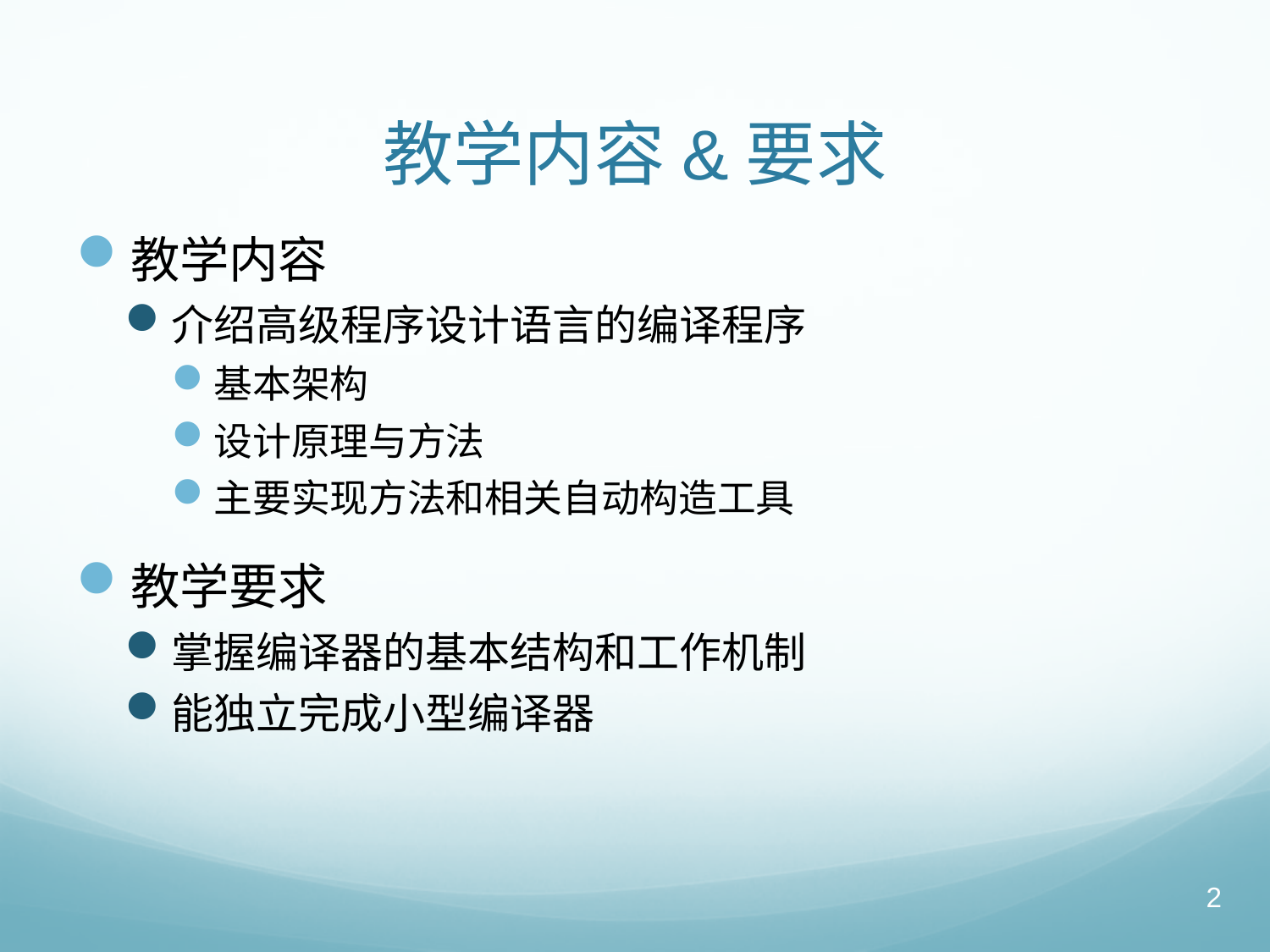

# 教学内容&要求
教学内容
介绍高级程序设计语言的编译程序
基本架构
设计原理与方法
主要实现方法和相关自动构造工具
教学要求
掌握编译器的基本结构和工作机制
能独立完成小型编译器
2